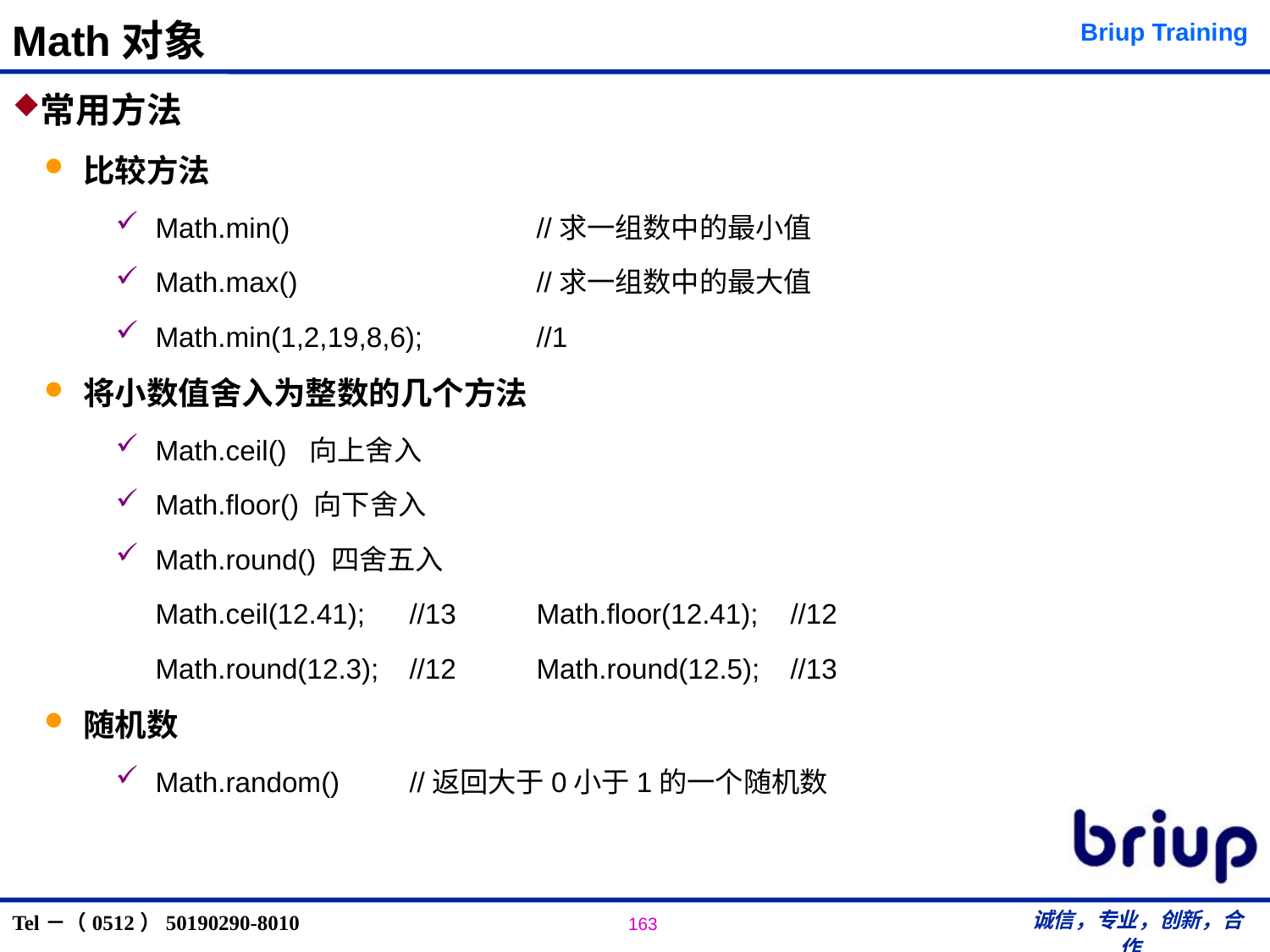

# Math对象
常用方法
比较方法
Math.min()		//求一组数中的最小值
Math.max()		//求一组数中的最大值
Math.min(1,2,19,8,6);	//1
将小数值舍入为整数的几个方法
Math.ceil()  向上舍入
Math.floor() 向下舍入
Math.round() 四舍五入
	Math.ceil(12.41);	//13	Math.floor(12.41);	//12
	Math.round(12.3);	//12	Math.round(12.5);	//13
随机数
Math.random() 	//返回大于0小于1的一个随机数